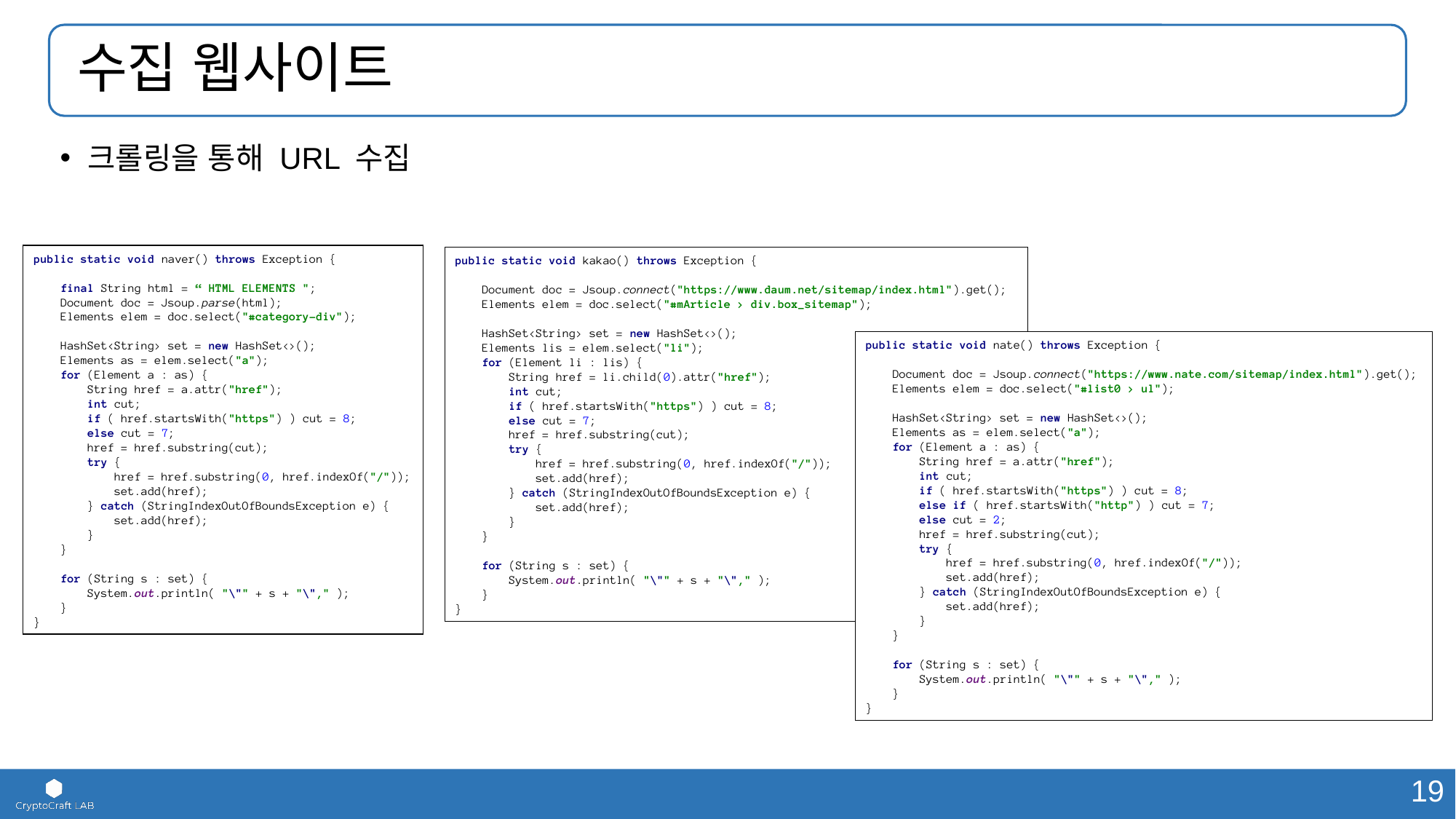

# 수집 웹사이트
크롤링을 통해 URL 수집
public static void naver() throws Exception {
    final String html = “ HTML ELEMENTS ";
    Document doc = Jsoup.parse(html);
    Elements elem = doc.select("#category-div");
    HashSet<String> set = new HashSet<>();
    Elements as = elem.select("a");
    for (Element a : as) {
        String href = a.attr("href");
        int cut;
        if ( href.startsWith("https") ) cut = 8;
        else cut = 7;
        href = href.substring(cut);
        try {
            href = href.substring(0, href.indexOf("/"));
            set.add(href);
        } catch (StringIndexOutOfBoundsException e) {
            set.add(href);
        }
    }
    for (String s : set) {
        System.out.println( "\"" + s + "\"," );
    }
}
public static void kakao() throws Exception {
    Document doc = Jsoup.connect("https://www.daum.net/sitemap/index.html").get();
    Elements elem = doc.select("#mArticle > div.box_sitemap");
    HashSet<String> set = new HashSet<>();
    Elements lis = elem.select("li");
    for (Element li : lis) {
        String href = li.child(0).attr("href");
        int cut;
        if ( href.startsWith("https") ) cut = 8;
        else cut = 7;
        href = href.substring(cut);
        try {
            href = href.substring(0, href.indexOf("/"));
            set.add(href);
        } catch (StringIndexOutOfBoundsException e) {
            set.add(href);
        }
    }
    for (String s : set) {
        System.out.println( "\"" + s + "\"," );
    }
}
public static void nate() throws Exception {
    Document doc = Jsoup.connect("https://www.nate.com/sitemap/index.html").get();
    Elements elem = doc.select("#list0 > ul");
    HashSet<String> set = new HashSet<>();
    Elements as = elem.select("a");
    for (Element a : as) {
        String href = a.attr("href");
        int cut;
        if ( href.startsWith("https") ) cut = 8;
        else if ( href.startsWith("http") ) cut = 7;
        else cut = 2;
        href = href.substring(cut);
        try {
            href = href.substring(0, href.indexOf("/"));
            set.add(href);
        } catch (StringIndexOutOfBoundsException e) {
            set.add(href);
        }
    }
    for (String s : set) {
        System.out.println( "\"" + s + "\"," );
    }
}